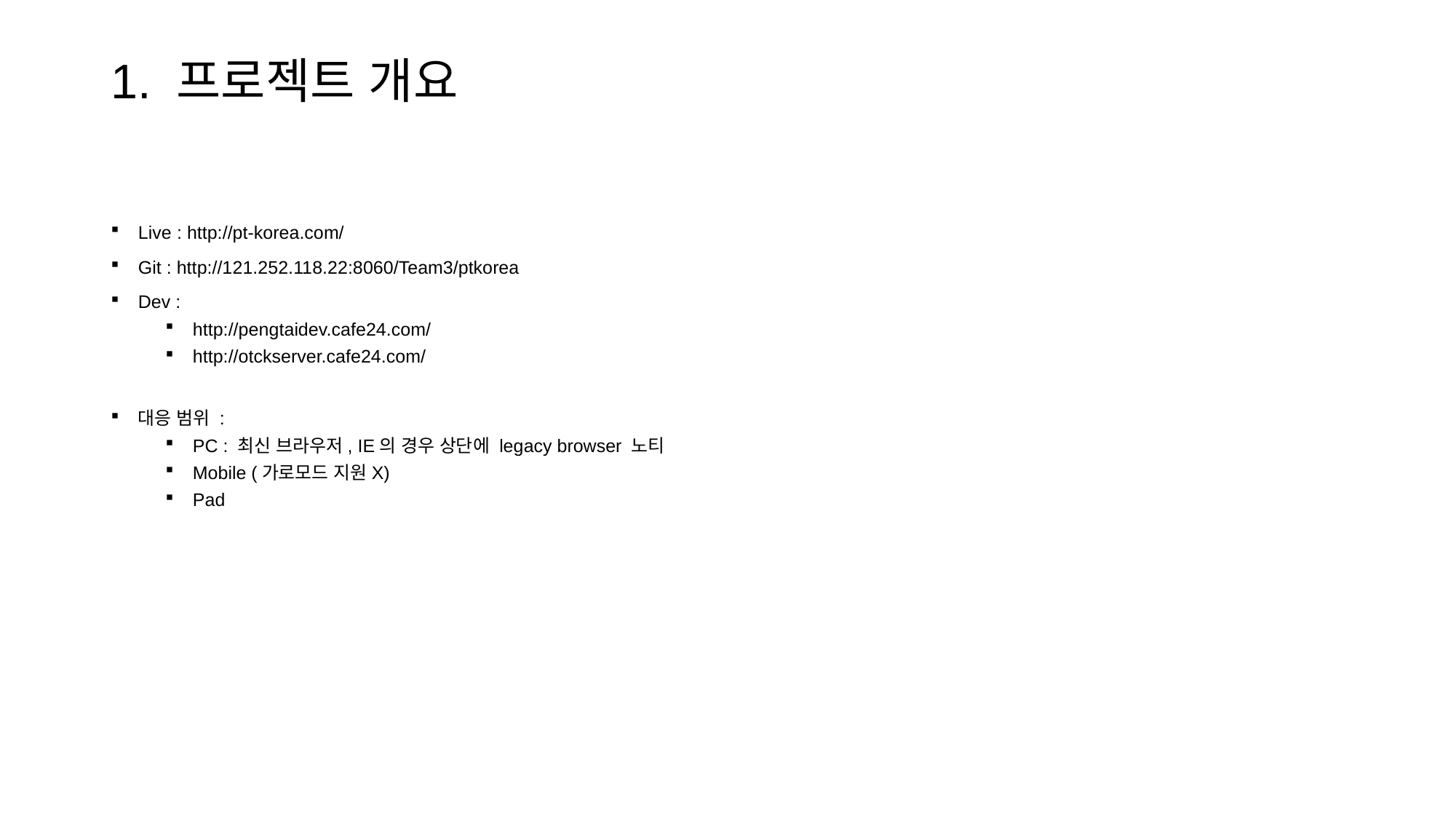

# 1. 프로젝트 개요
Live : http://pt-korea.com/
Git : http://121.252.118.22:8060/Team3/ptkorea
Dev :
http://pengtaidev.cafe24.com/
http://otckserver.cafe24.com/

대응 범위 :
PC : 최신 브라우저, IE의 경우 상단에 legacy browser 노티
Mobile (가로모드 지원X)
Pad